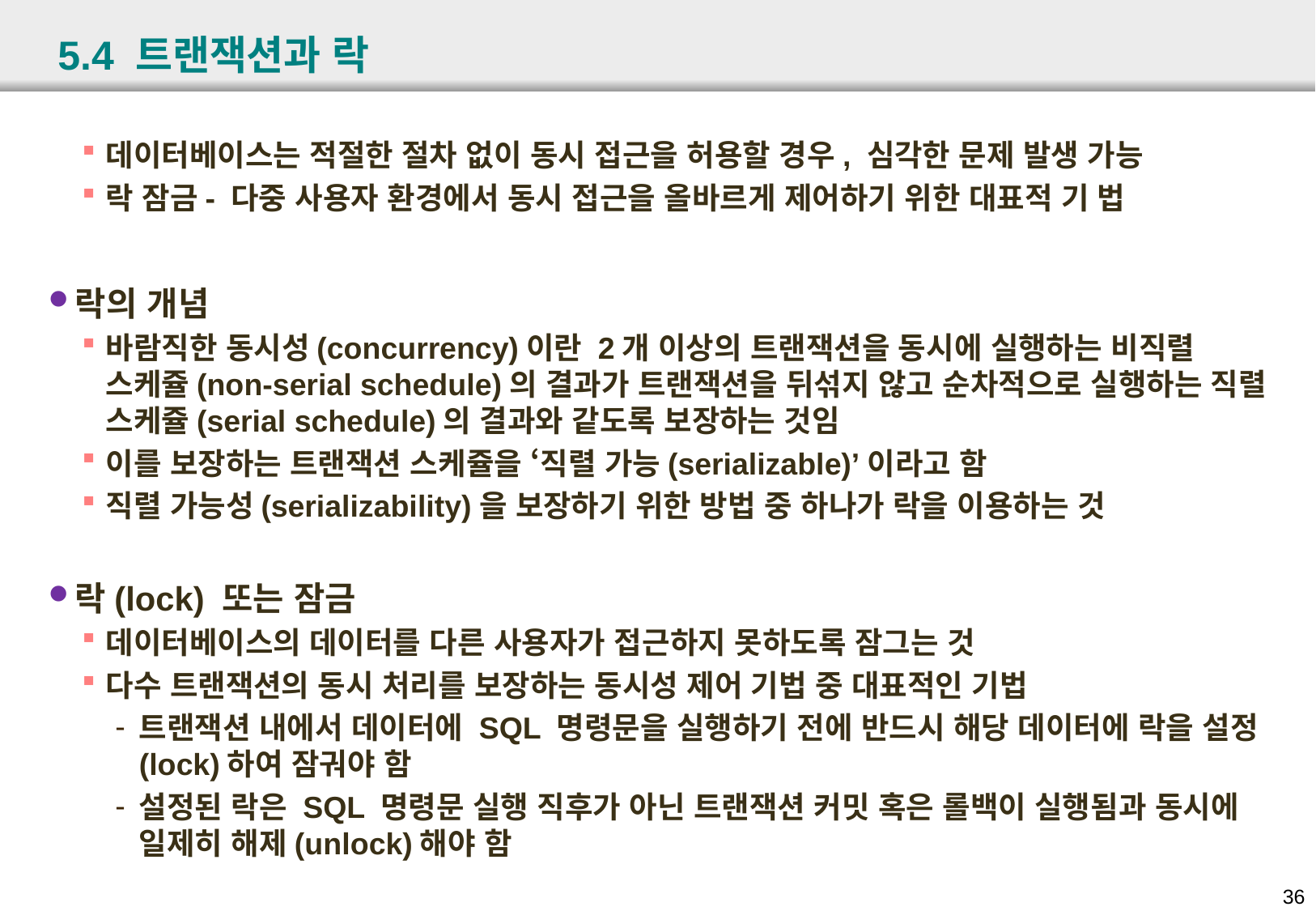

# 5.4 트랜잭션과 락
데이터베이스는 적절한 절차 없이 동시 접근을 허용할 경우, 심각한 문제 발생 가능
락 잠금- 다중 사용자 환경에서 동시 접근을 올바르게 제어하기 위한 대표적 기 법

락의 개념
바람직한 동시성(concurrency)이란 2개 이상의 트랜잭션을 동시에 실행하는 비직렬 스케쥴(non-serial schedule)의 결과가 트랜잭션을 뒤섞지 않고 순차적으로 실행하는 직렬 스케쥴(serial schedule)의 결과와 같도록 보장하는 것임
이를 보장하는 트랜잭션 스케쥴을 ‘직렬 가능(serializable)’이라고 함
직렬 가능성(serializability)을 보장하기 위한 방법 중 하나가 락을 이용하는 것

락(lock) 또는 잠금
데이터베이스의 데이터를 다른 사용자가 접근하지 못하도록 잠그는 것
다수 트랜잭션의 동시 처리를 보장하는 동시성 제어 기법 중 대표적인 기법
트랜잭션 내에서 데이터에 SQL 명령문을 실행하기 전에 반드시 해당 데이터에 락을 설정(lock)하여 잠궈야 함
설정된 락은 SQL 명령문 실행 직후가 아닌 트랜잭션 커밋 혹은 롤백이 실행됨과 동시에 일제히 해제(unlock)해야 함